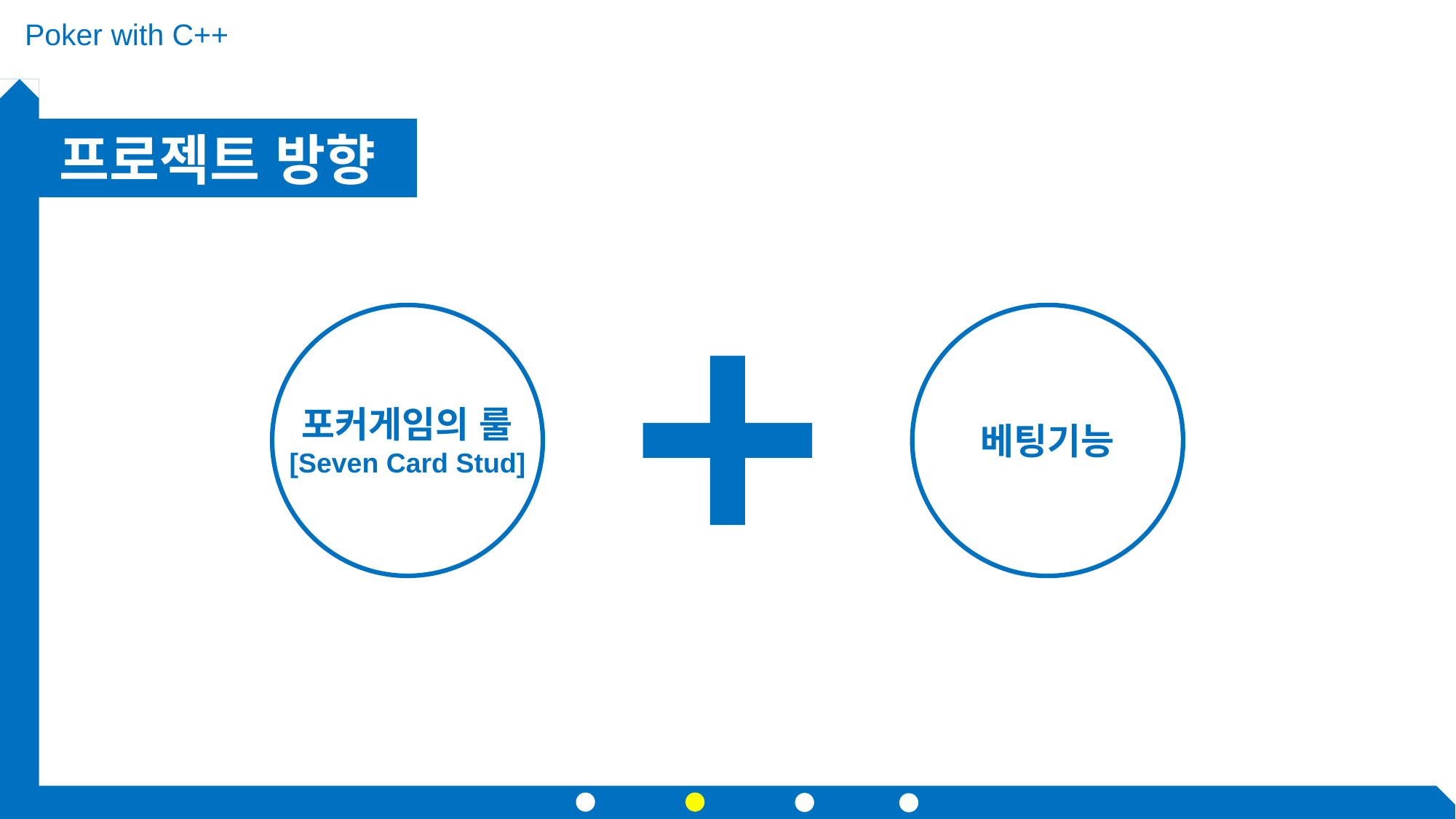

프로젝트 방향
베팅기능

포커게임의 룰
[Seven Card Stud]